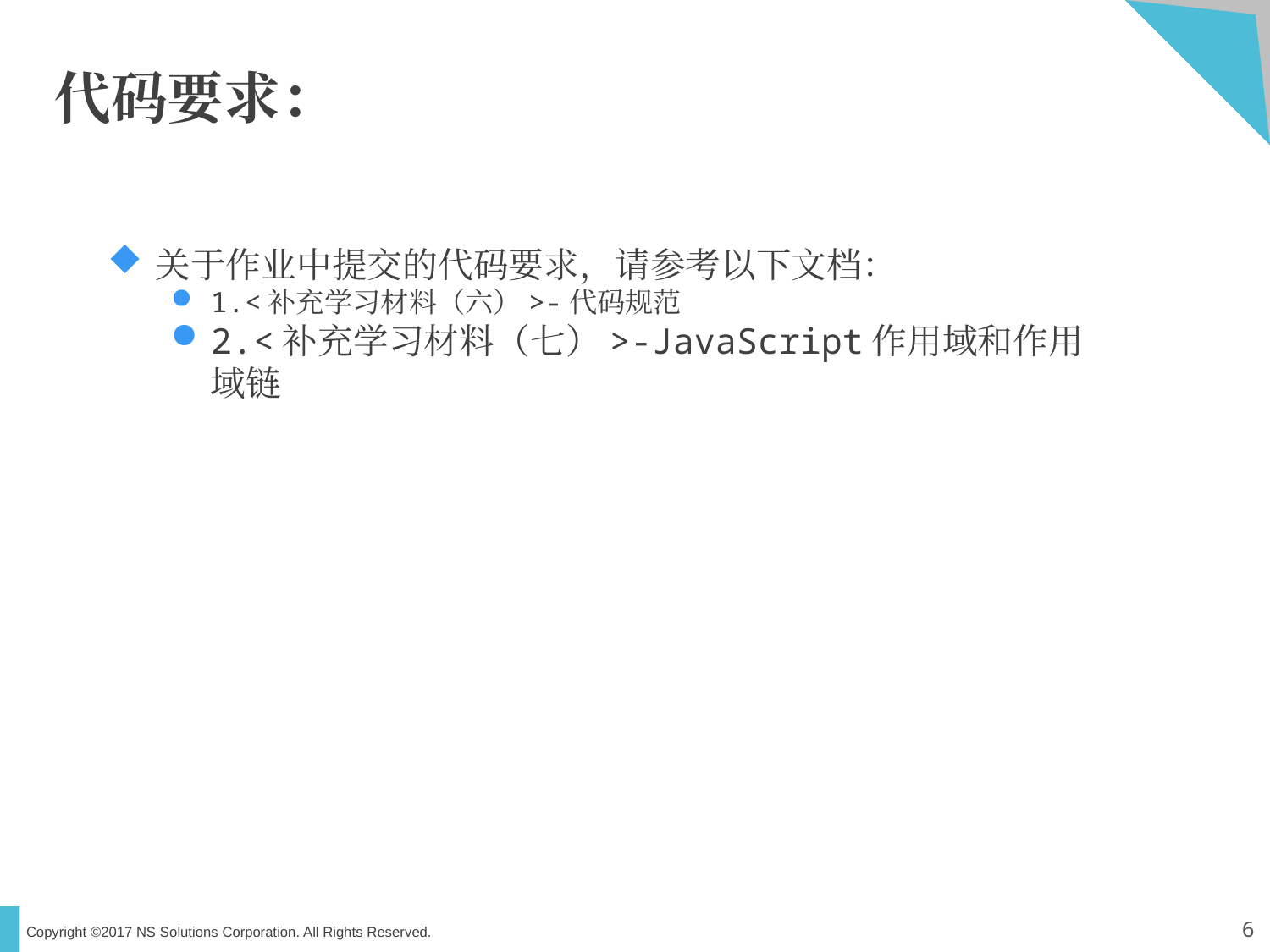

# 代码要求：
关于作业中提交的代码要求，请参考以下文档：
1.<补充学习材料（六）>-代码规范
2.<补充学习材料（七）>-JavaScript作用域和作用域链
6